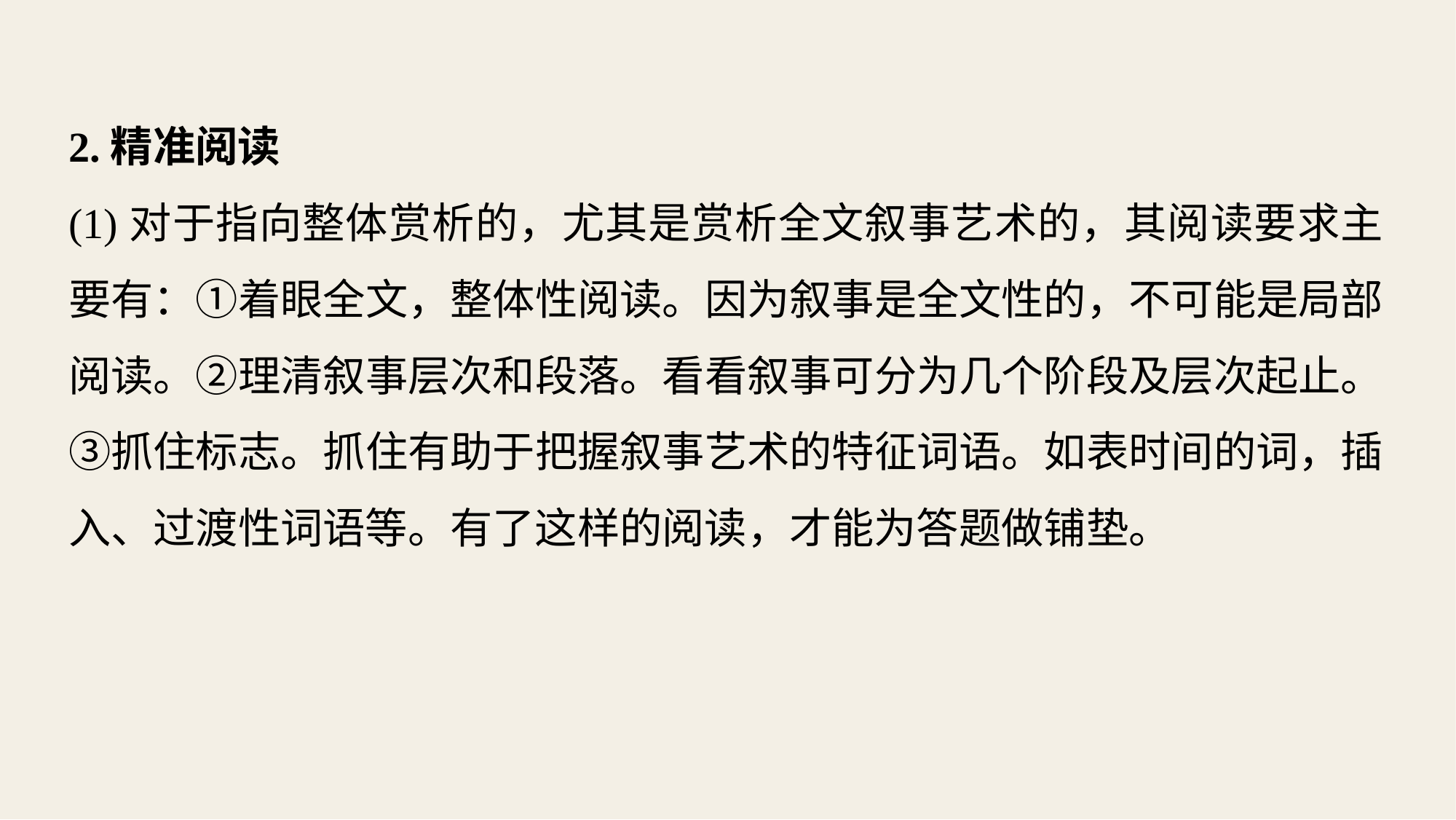

2.精准阅读
(1)对于指向整体赏析的，尤其是赏析全文叙事艺术的，其阅读要求主要有：①着眼全文，整体性阅读。因为叙事是全文性的，不可能是局部阅读。②理清叙事层次和段落。看看叙事可分为几个阶段及层次起止。③抓住标志。抓住有助于把握叙事艺术的特征词语。如表时间的词，插入、过渡性词语等。有了这样的阅读，才能为答题做铺垫。